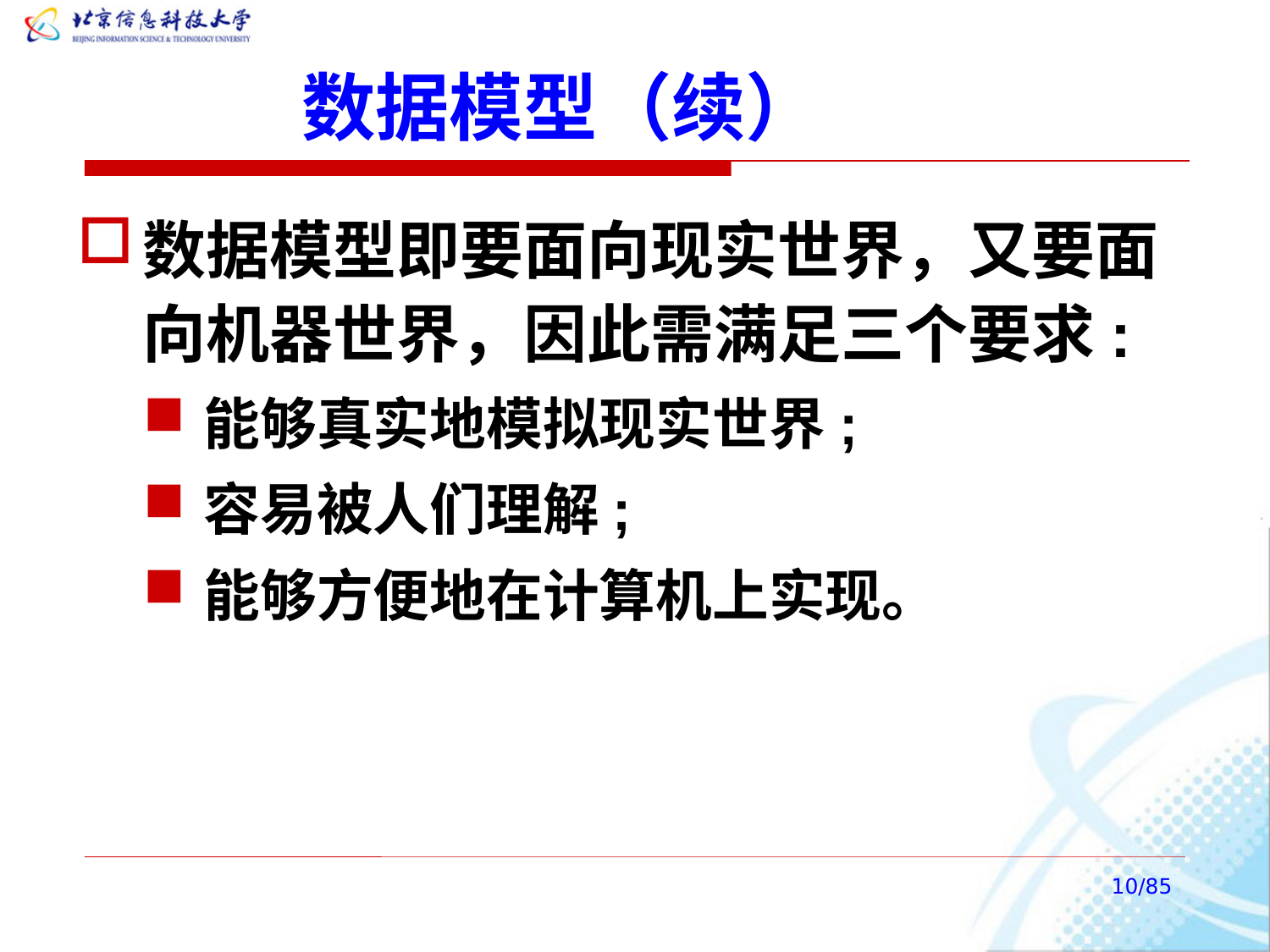

# 数据模型（续）
数据模型即要面向现实世界，又要面向机器世界，因此需满足三个要求:
能够真实地模拟现实世界;
容易被人们理解;
能够方便地在计算机上实现。

10/85